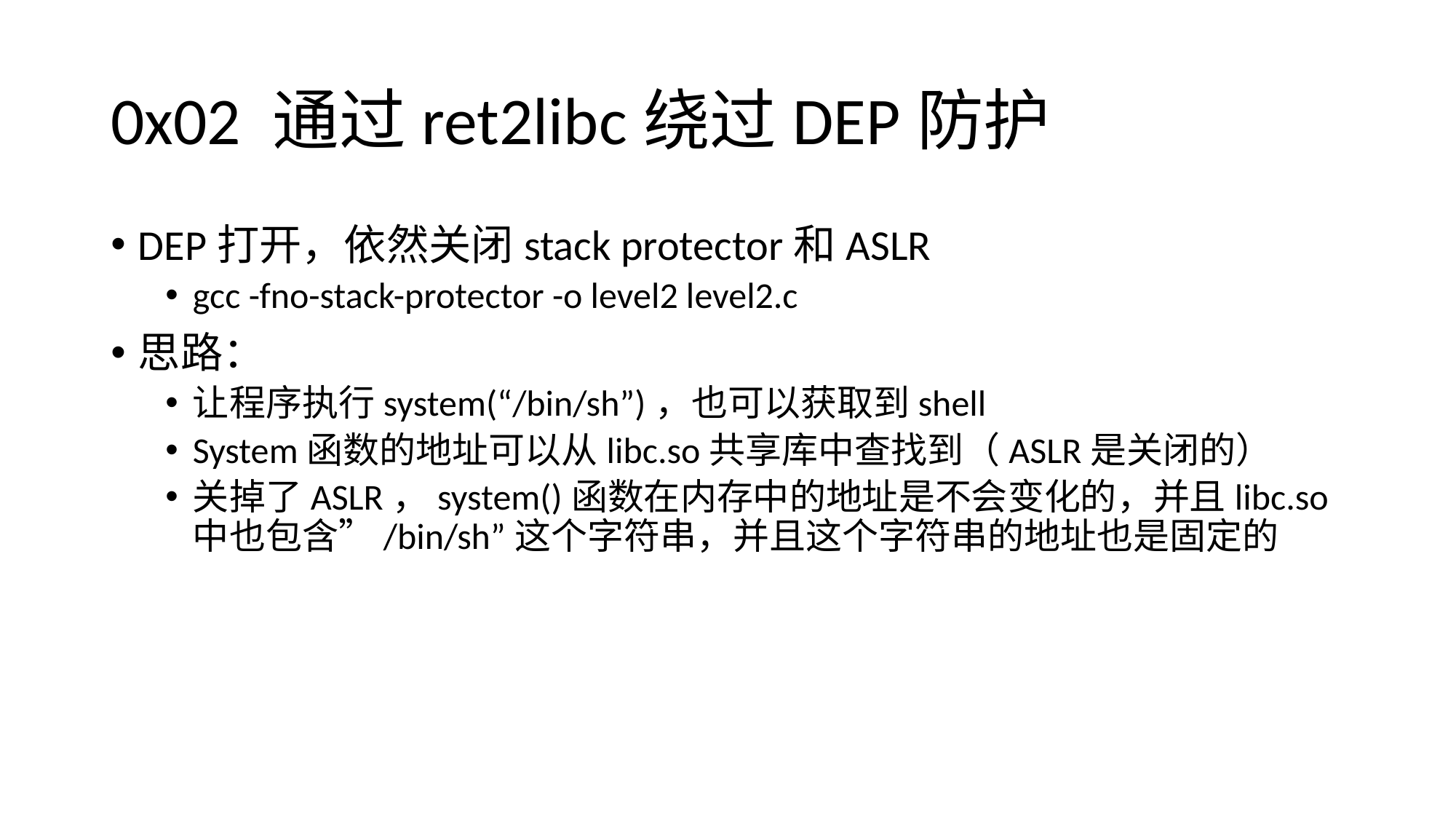

# 0x02 通过ret2libc绕过DEP防护
DEP打开，依然关闭stack protector和ASLR
gcc -fno-stack-protector -o level2 level2.c
思路：
让程序执行system(“/bin/sh”)，也可以获取到shell
System函数的地址可以从libc.so共享库中查找到（ASLR是关闭的）
关掉了ASLR，system()函数在内存中的地址是不会变化的，并且libc.so中也包含”/bin/sh”这个字符串，并且这个字符串的地址也是固定的